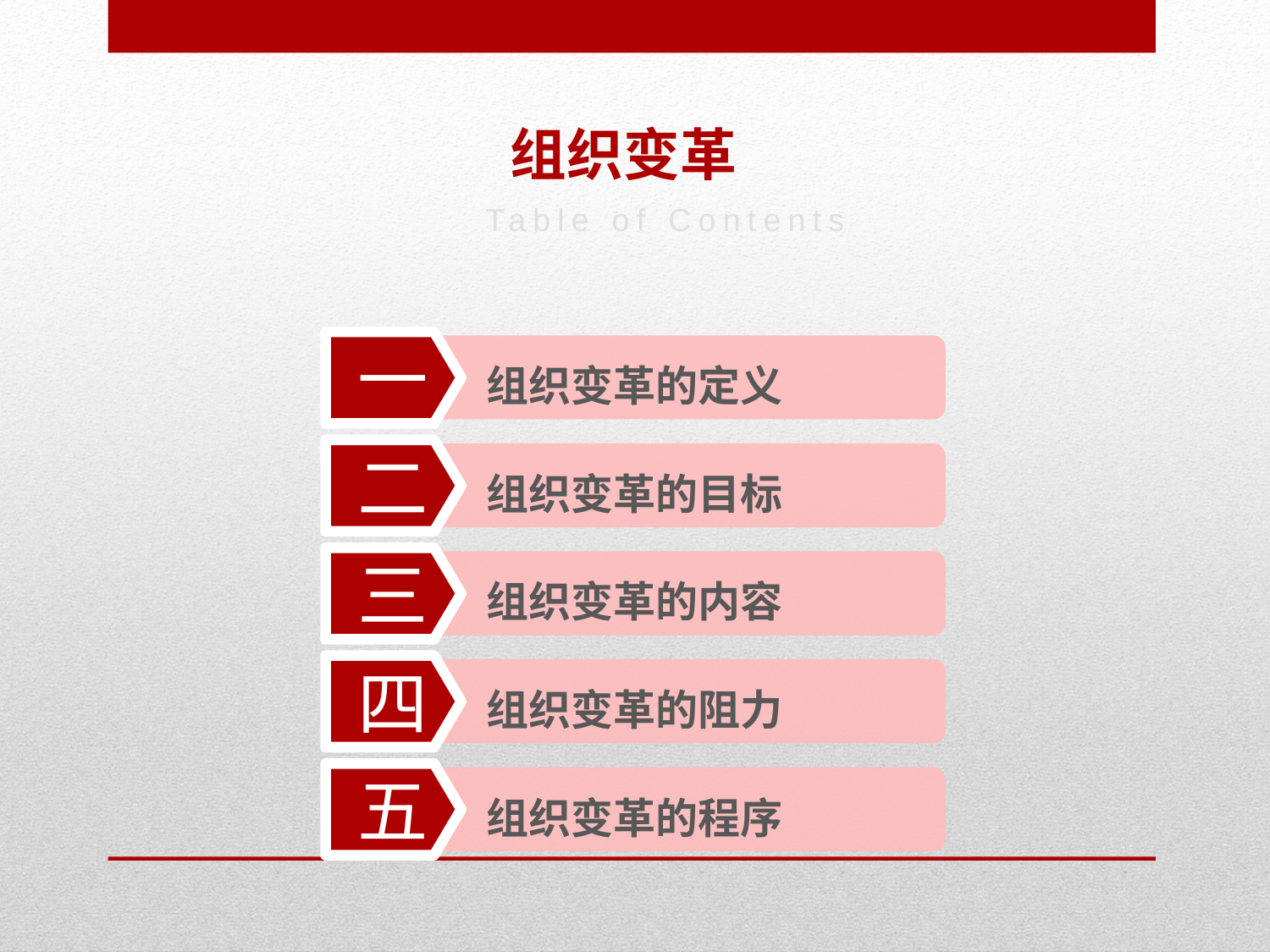

组织变革
Table of Contents
一
组织变革的定义
二
组织变革的目标
三
组织变革的内容
四
组织变革的阻力
五
组织变革的程序